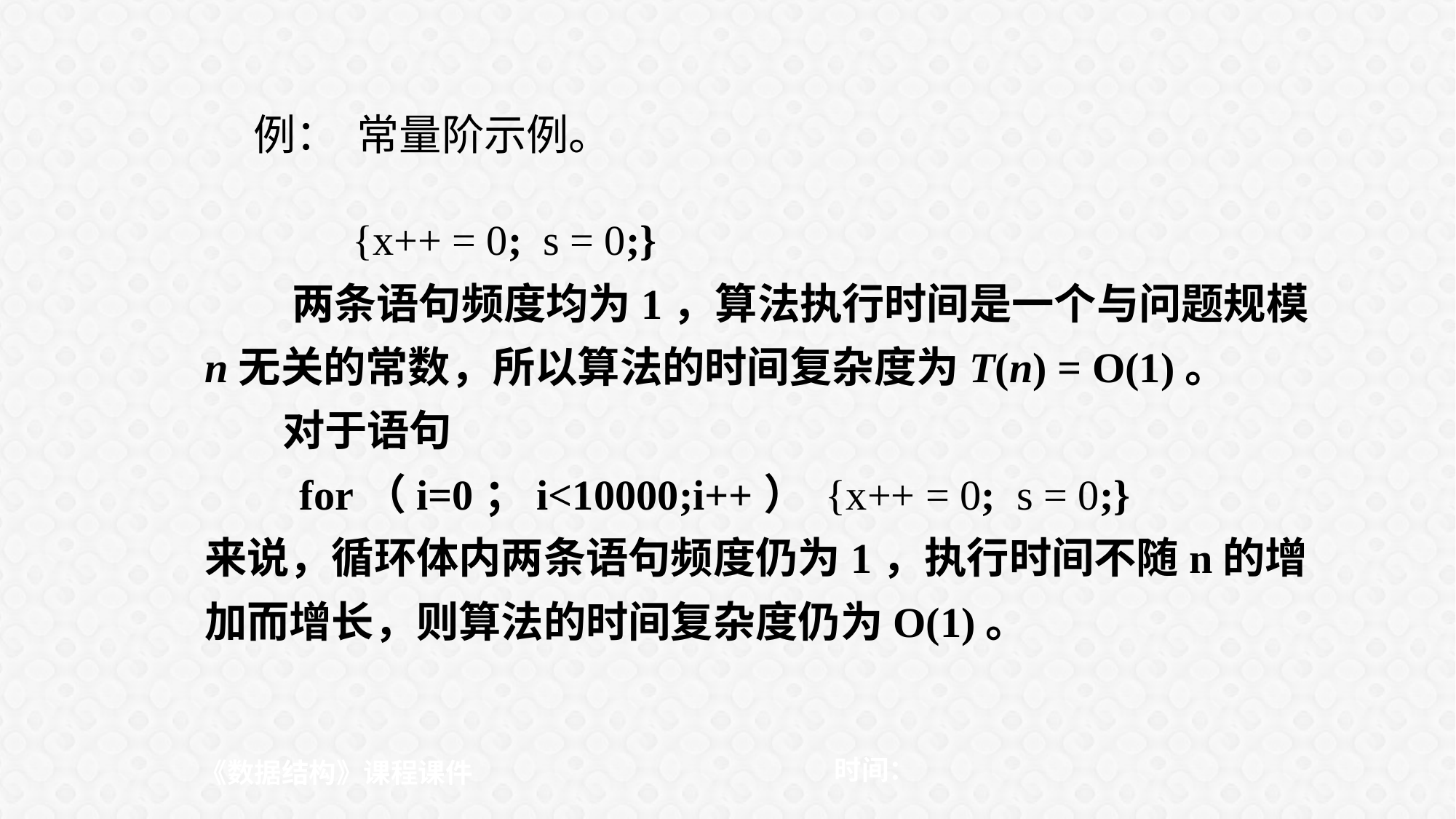

例：  常量阶示例。
              {x++ = 0;  s = 0;}
        两条语句频度均为1，算法执行时间是一个与问题规模n无关的常数，所以算法的时间复杂度为T(n) = O(1)。
       对于语句
         for（i=0；i<10000;i++） {x++ = 0;  s = 0;}
来说，循环体内两条语句频度仍为1，执行时间不随n的增加而增长，则算法的时间复杂度仍为O(1)。
时间：
《数据结构》课程课件